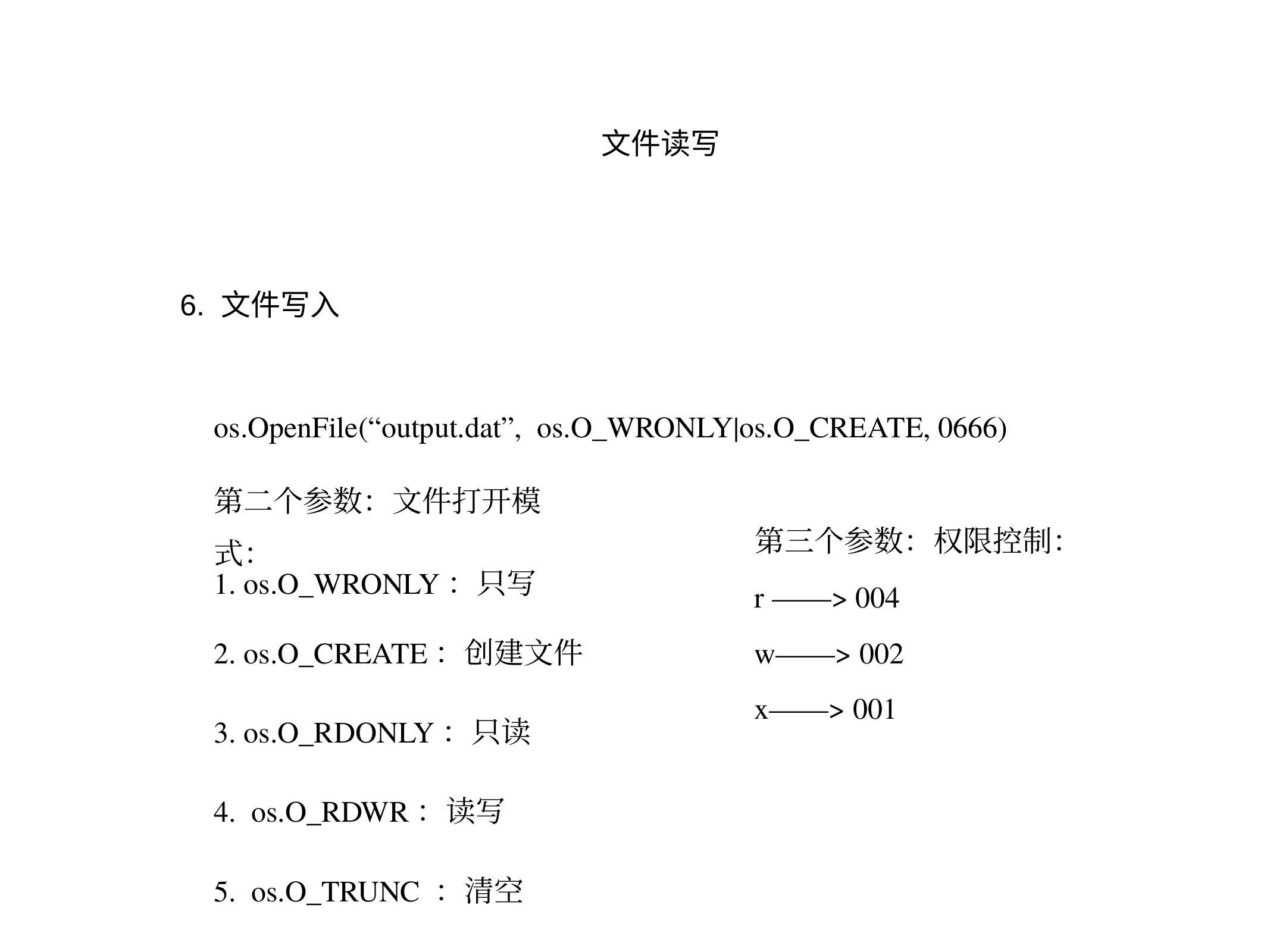

文件读写
文件写入
os.OpenFile(“output.dat”,  os.O_WRONLY|os.O_CREATE, 0666)
第二个参数：文件打开模式：
第三个参数：权限控制：
1. os.O_WRONLY：只写
r ——> 004
2. os.O_CREATE：创建文件
w——> 002
x——> 001
3. os.O_RDONLY：只读
4.  os.O_RDWR：读写
5.  os.O_TRUNC ：清空